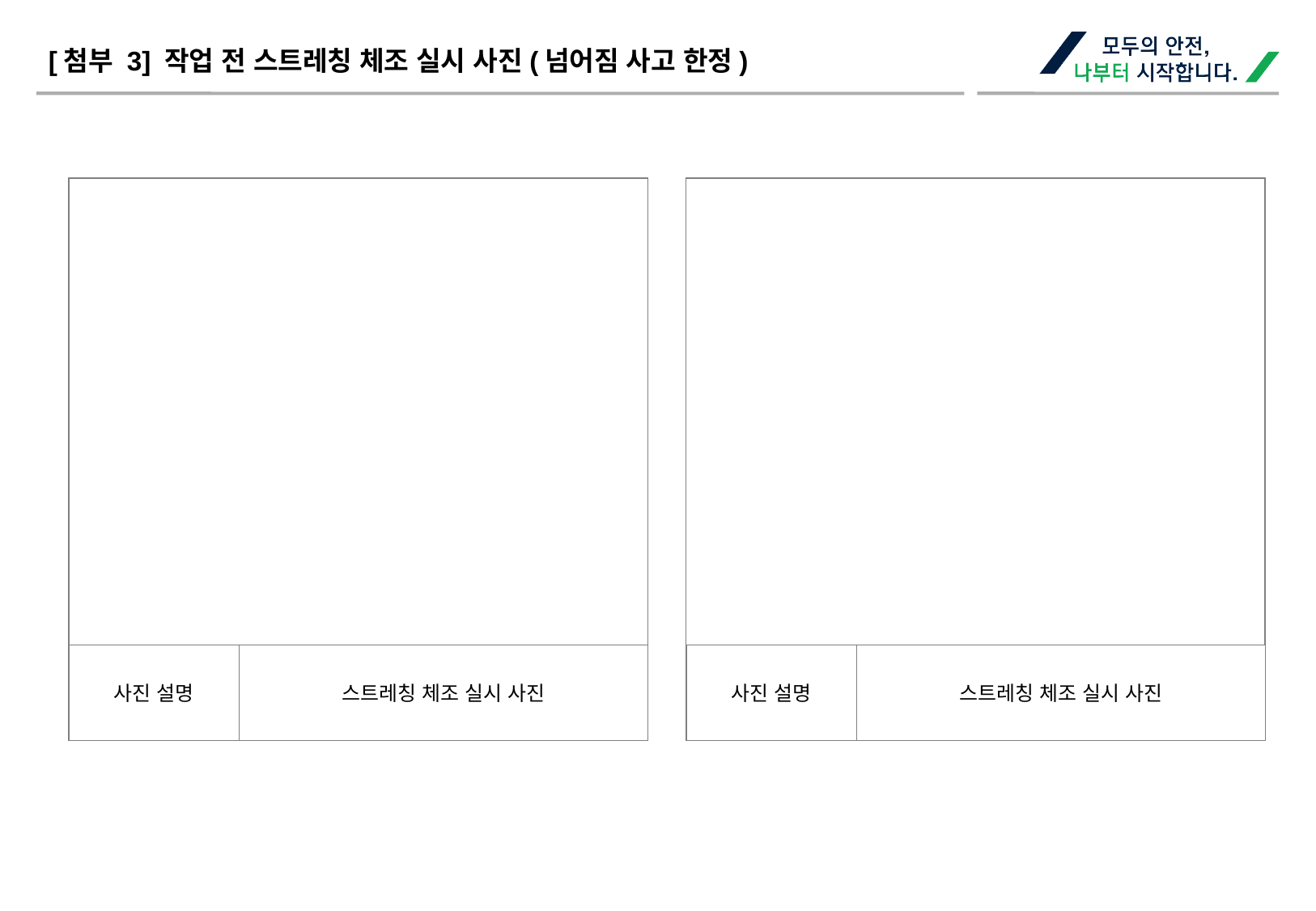

[첨부 3] 작업 전 스트레칭 체조 실시 사진(넘어짐 사고 한정)

사진 설명
스트레칭 체조 실시 사진
사진 설명
스트레칭 체조 실시 사진